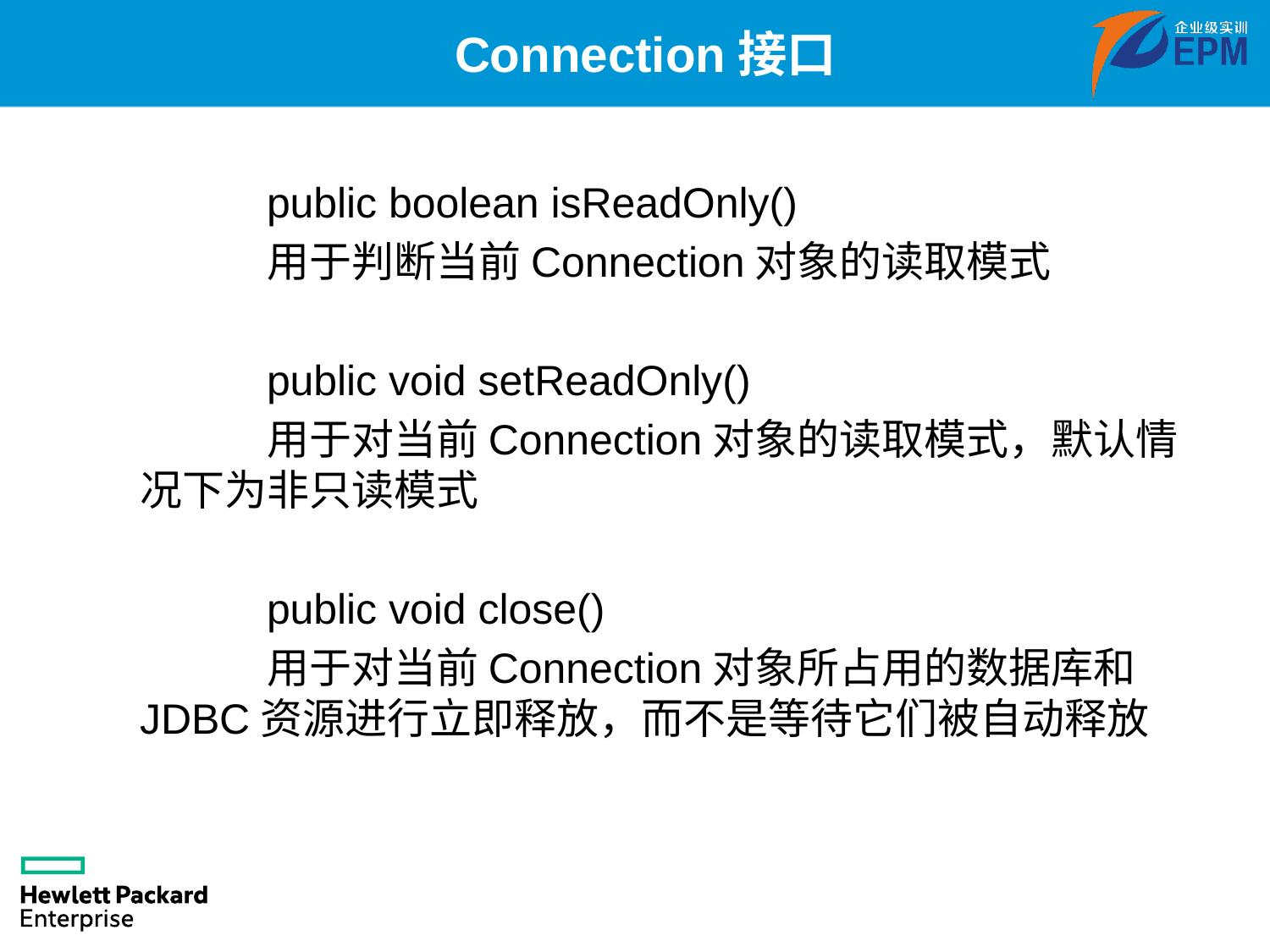

# Connection接口
	public boolean isReadOnly()
	用于判断当前Connection对象的读取模式

	public void setReadOnly()
	用于对当前Connection对象的读取模式，默认情况下为非只读模式

	public void close()
	用于对当前Connection对象所占用的数据库和JDBC资源进行立即释放，而不是等待它们被自动释放